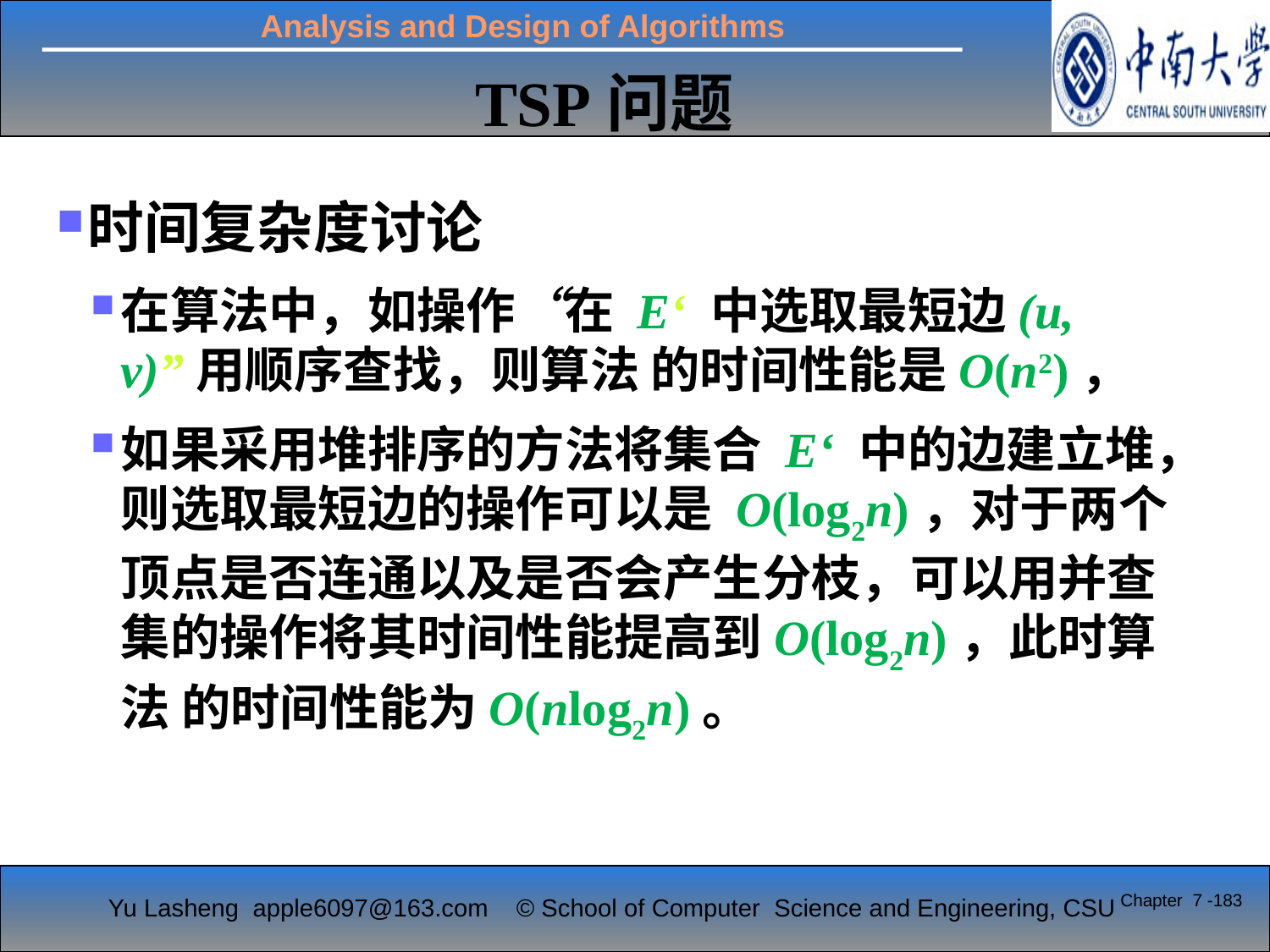

TSP问题
时间复杂度讨论
在算法中，如操作“在 E‘ 中选取最短边(u, v)”用顺序查找，则算法 的时间性能是O(n2)，
如果采用堆排序的方法将集合 E‘ 中的边建立堆，则选取最短边的操作可以是 O(log2n)，对于两个顶点是否连通以及是否会产生分枝，可以用并查集的操作将其时间性能提高到O(log2n)，此时算法 的时间性能为O(nlog2n)。
Chapter  7 -183